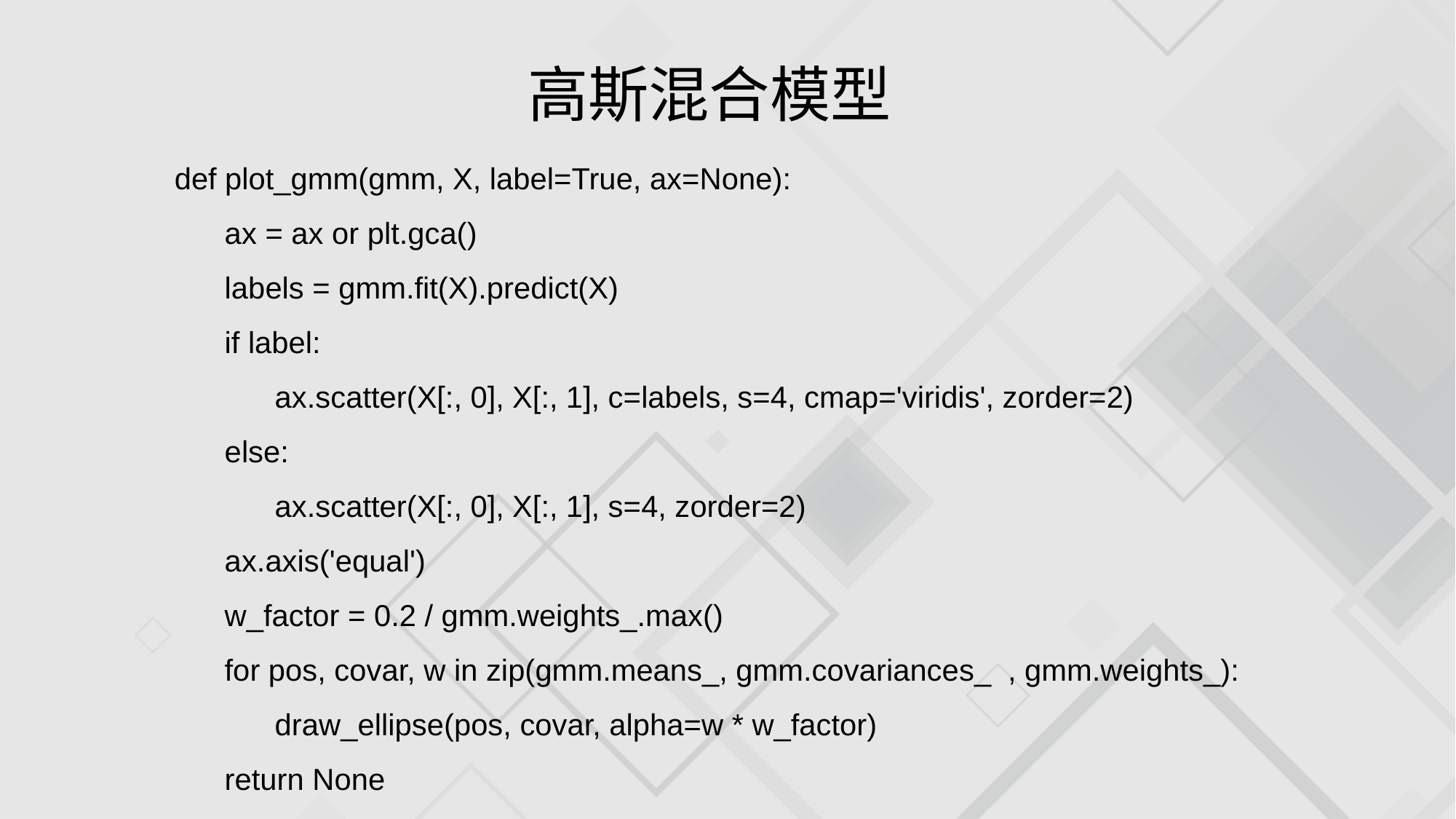

高斯混合模型
def plot_gmm(gmm, X, label=True, ax=None):
      ax = ax or plt.gca()
      labels = gmm.fit(X).predict(X)
      if label:
            ax.scatter(X[:, 0], X[:, 1], c=labels, s=4, cmap='viridis', zorder=2)
      else:
            ax.scatter(X[:, 0], X[:, 1], s=4, zorder=2)
      ax.axis('equal')
      w_factor = 0.2 / gmm.weights_.max()
      for pos, covar, w in zip(gmm.means_, gmm.covariances_  , gmm.weights_):
            draw_ellipse(pos, covar, alpha=w * w_factor)
      return None